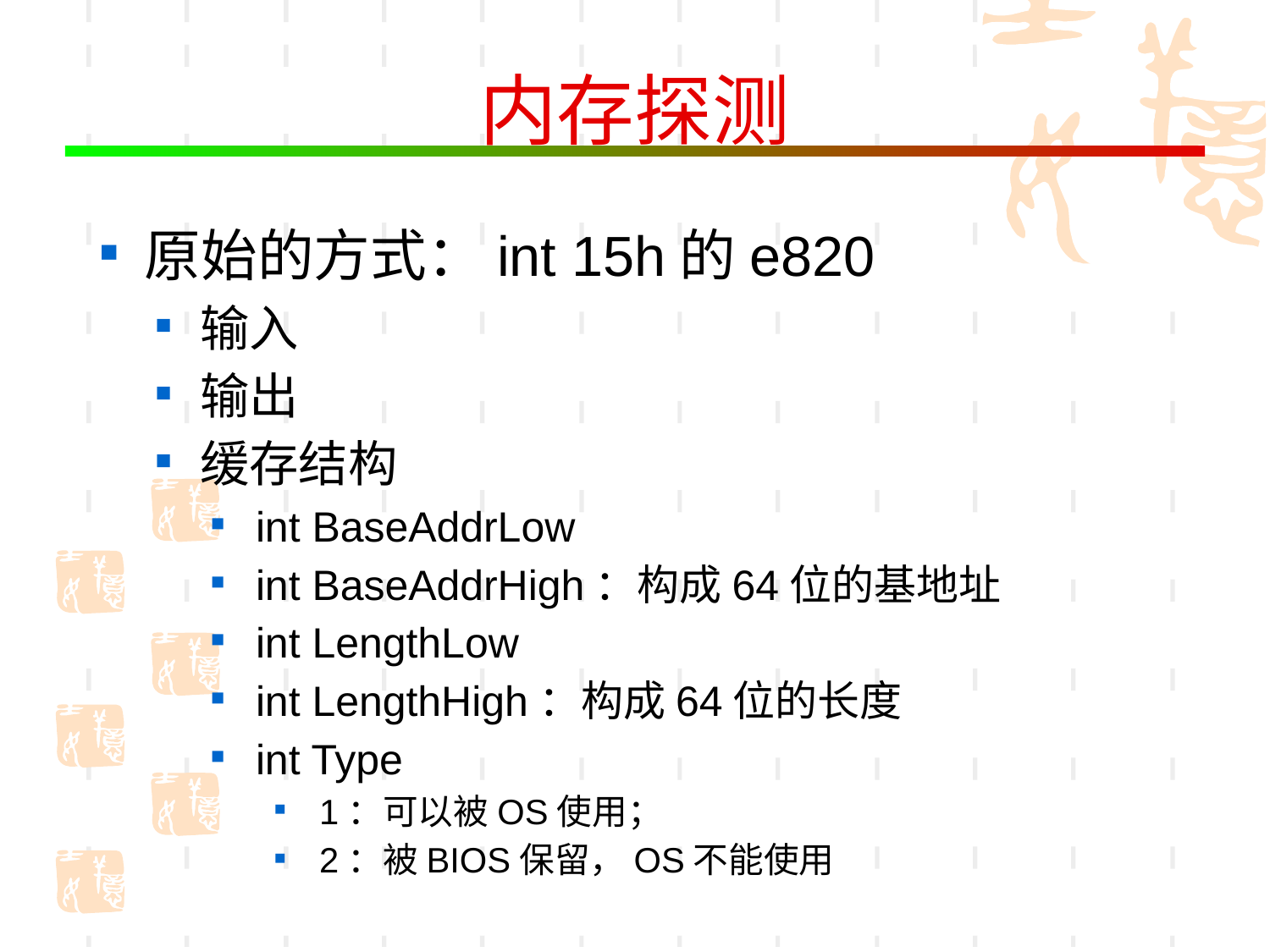

# 内存探测
原始的方式：int 15h的e820
输入
输出
缓存结构
int BaseAddrLow
int BaseAddrHigh：构成64位的基地址
int LengthLow
int LengthHigh：构成64位的长度
int Type
1：可以被OS使用；
2：被BIOS保留，OS不能使用